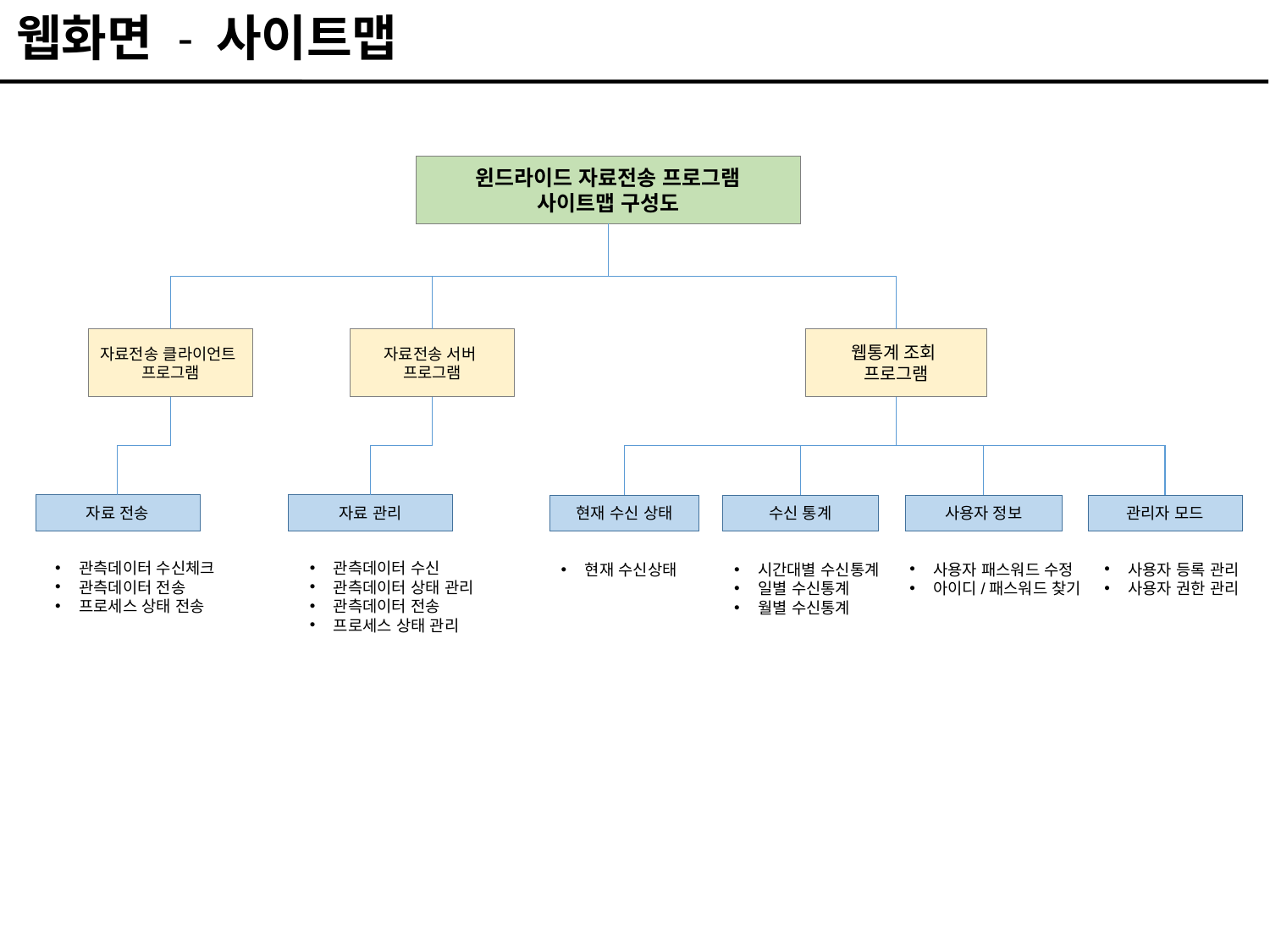

웹화면 - 사이트맵

윈드라이드 자료전송 프로그램
사이트맵 구성도
자료전송 서버
프로그램
웹통계 조회
프로그램
자료전송 클라이언트
프로그램
자료 전송
자료 관리
수신 통계
현재 수신 상태
사용자 정보
관리자 모드
관측데이터 수신체크
관측데이터 전송
프로세스 상태 전송
관측데이터 수신
관측데이터 상태 관리
관측데이터 전송
프로세스 상태 관리
현재 수신상태
시간대별 수신통계
일별 수신통계
월별 수신통계
사용자 패스워드 수정
아이디/패스워드 찾기
사용자 등록 관리
사용자 권한 관리